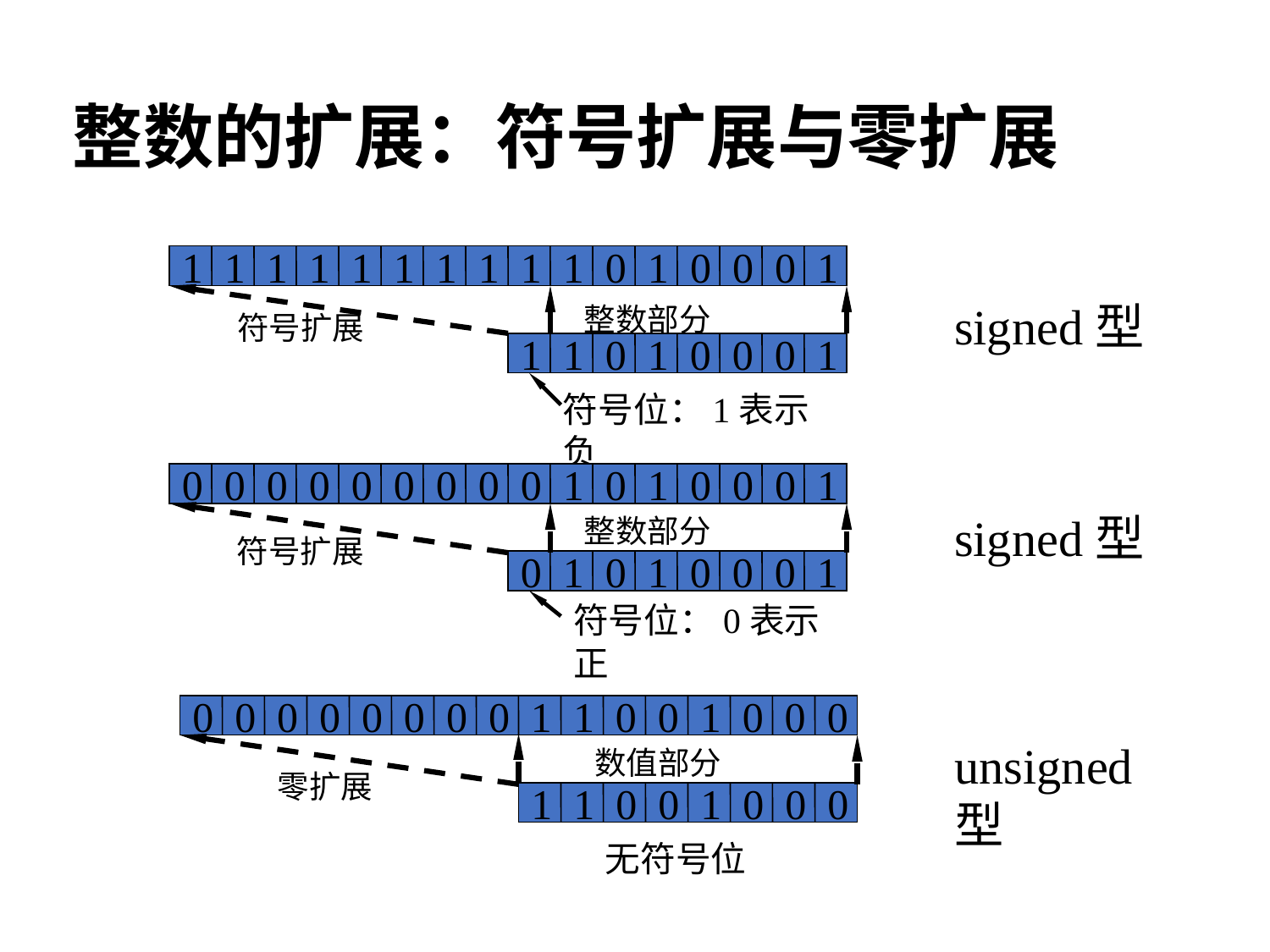

# 整数的扩展：符号扩展与零扩展
1  1  1  1  1  1  1  1  1  1  0  1  0  0  0  1

整数部分
符号扩展
1  1  0  1  0  0  0  1

符号位：1表示负
signed型
0  0  0  0  0  0  0  0  0  1  0  1  0  0  0  1

整数部分
符号扩展
0  1  0  1  0  0  0  1

符号位：0表示正
signed型
0  0  0  0  0  0  0  0  1  1  0  0  1  0  0  0

数值部分
零扩展
1  1  0  0  1  0  0  0

无符号位
unsigned型